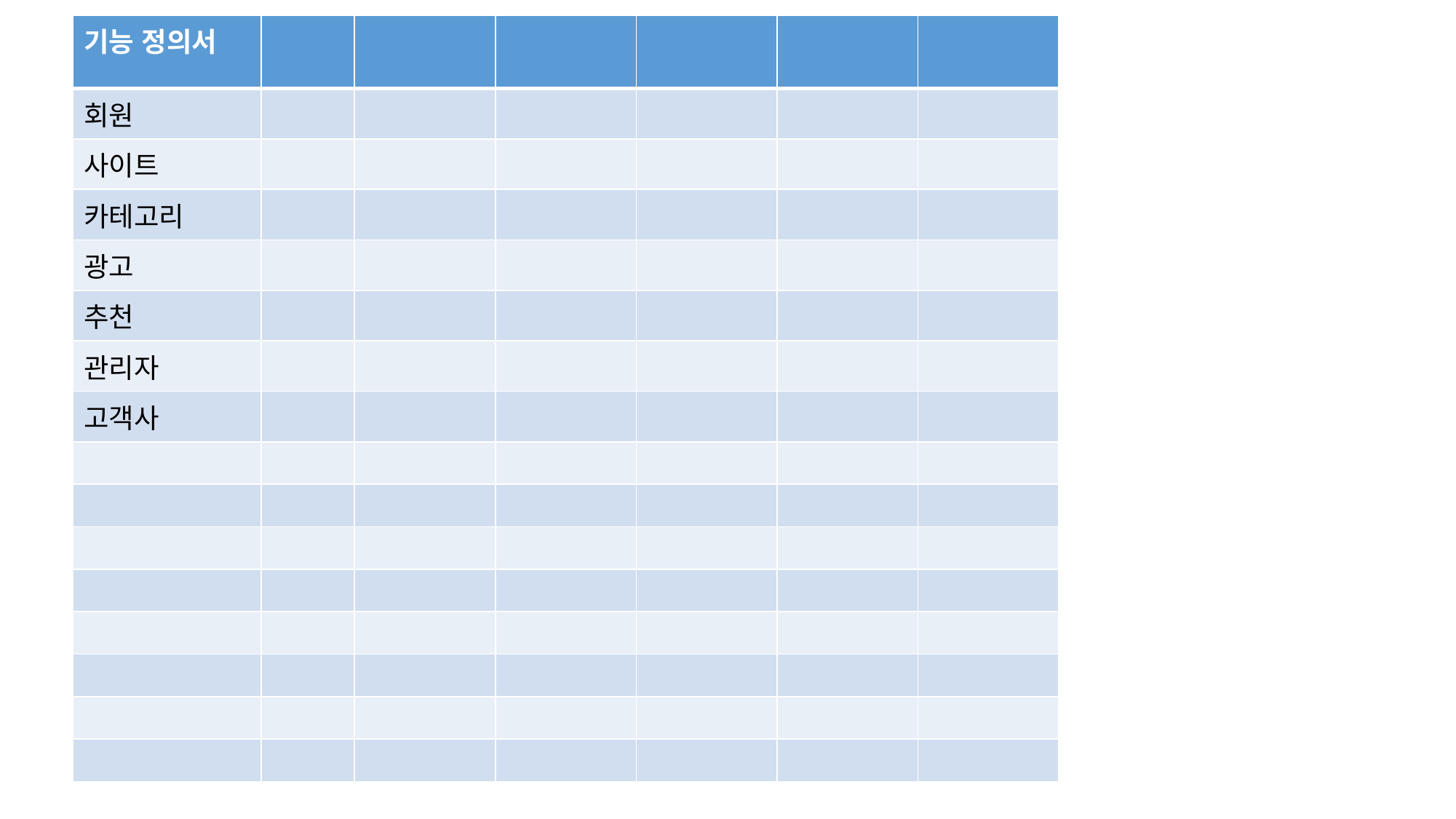

| 기능 정의서 |  |  |  |  |  |  |
| --- | --- | --- | --- | --- | --- | --- |
| 회원 |  |  |  |  |  |  |
| 사이트 |  |  |  |  |  |  |
| 카테고리 |  |  |  |  |  |  |
| 광고 |  |  |  |  |  |  |
| 추천 |  |  |  |  |  |  |
| 관리자 |  |  |  |  |  |  |
| 고객사 |  |  |  |  |  |  |
|  |  |  |  |  |  |  |
|  |  |  |  |  |  |  |
|  |  |  |  |  |  |  |
|  |  |  |  |  |  |  |
|  |  |  |  |  |  |  |
|  |  |  |  |  |  |  |
|  |  |  |  |  |  |  |
|  |  |  |  |  |  |  |